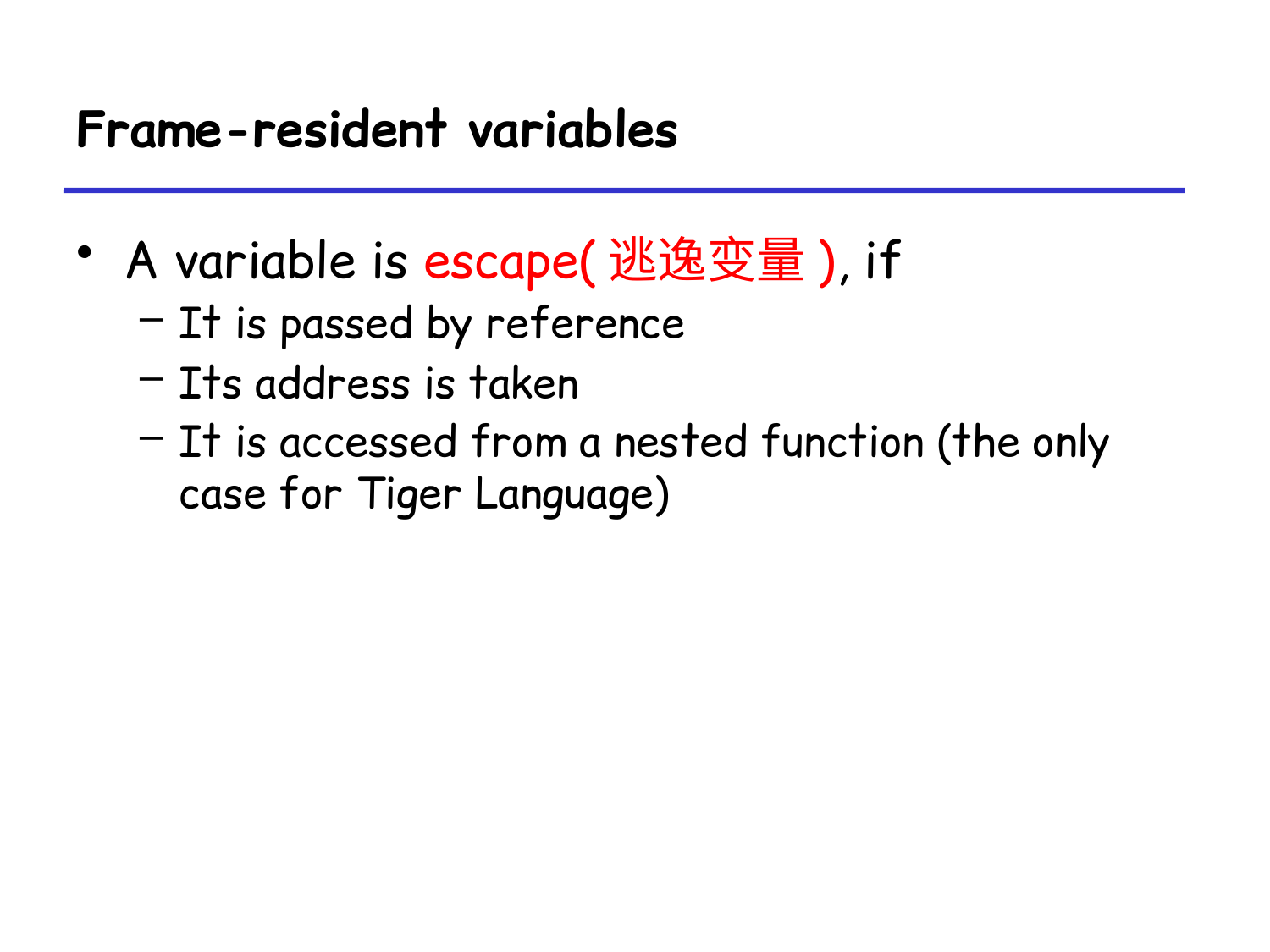

# Frame-resident variables
A variable is escape(逃逸变量), if
It is passed by reference
Its address is taken
It is accessed from a nested function (the only case for Tiger Language)
25